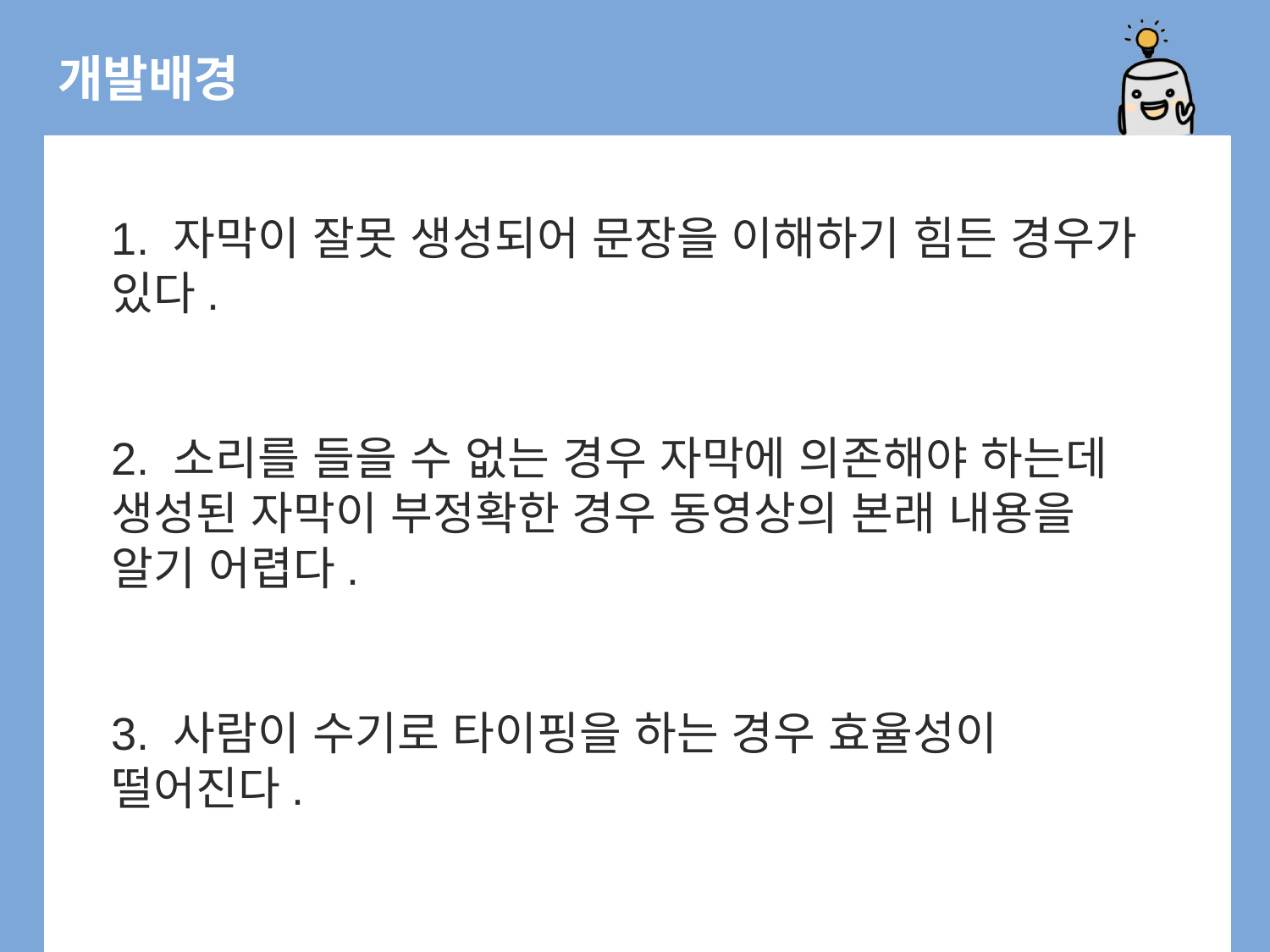

# 개발배경
1. 자막이 잘못 생성되어 문장을 이해하기 힘든 경우가 있다.

2. 소리를 들을 수 없는 경우 자막에 의존해야 하는데 생성된 자막이 부정확한 경우 동영상의 본래 내용을 알기 어렵다.

3. 사람이 수기로 타이핑을 하는 경우 효율성이 떨어진다.